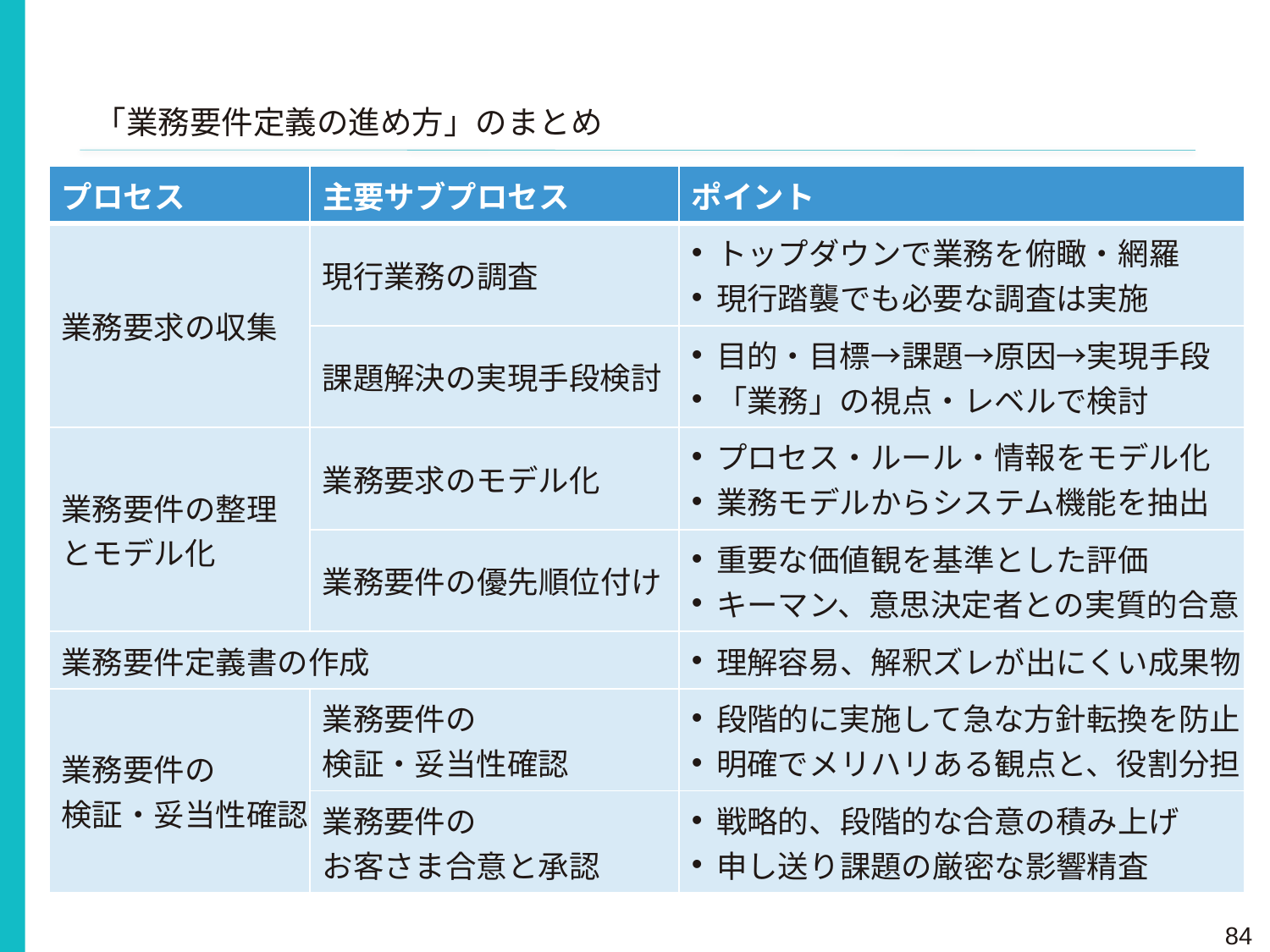

「業務要件定義の進め方」のまとめ
| プロセス | 主要サブプロセス | ポイント |
| --- | --- | --- |
| 業務要求の収集 | 現行業務の調査 | トップダウンで業務を俯瞰・網羅 現行踏襲でも必要な調査は実施 |
|  | 課題解決の実現手段検討 | 目的・目標→課題→原因→実現手段 「業務」の視点・レベルで検討 |
| 業務要件の整理 とモデル化 | 業務要求のモデル化 | プロセス・ルール・情報をモデル化 業務モデルからシステム機能を抽出 |
|  | 業務要件の優先順位付け | 重要な価値観を基準とした評価 キーマン、意思決定者との実質的合意 |
| 業務要件定義書の作成 |  | 理解容易、解釈ズレが出にくい成果物 |
| 業務要件の 検証・妥当性確認 | 業務要件の 検証・妥当性確認 | 段階的に実施して急な方針転換を防止 明確でメリハリある観点と、役割分担 |
|  | 業務要件の お客さま合意と承認 | 戦略的、段階的な合意の積み上げ 申し送り課題の厳密な影響精査 |
84